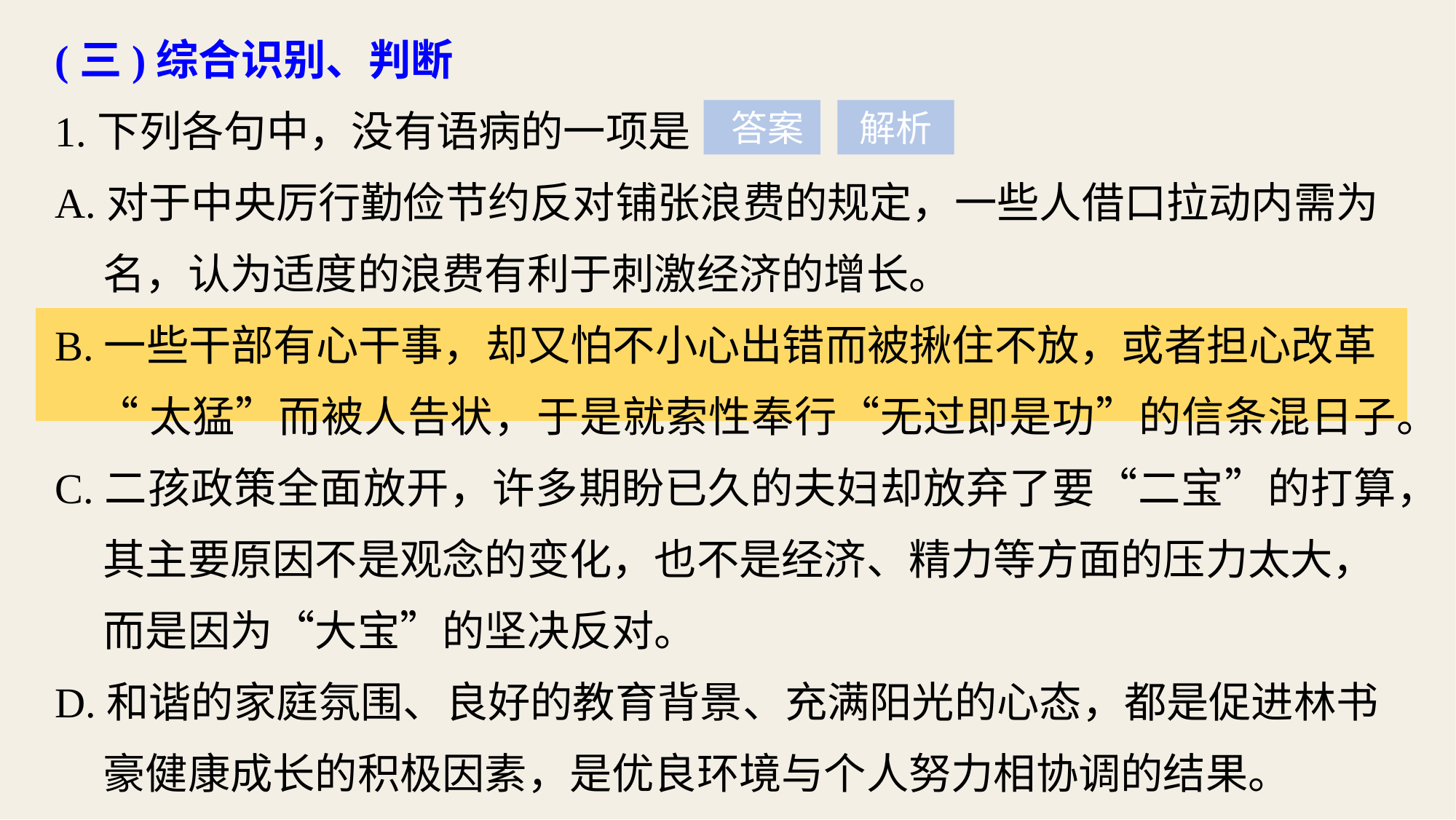

(三)综合识别、判断
1.下列各句中，没有语病的一项是
A.对于中央厉行勤俭节约反对铺张浪费的规定，一些人借口拉动内需为
    名，认为适度的浪费有利于刺激经济的增长。
B.一些干部有心干事，却又怕不小心出错而被揪住不放，或者担心改革
    “太猛”而被人告状，于是就索性奉行“无过即是功”的信条混日子。
C.二孩政策全面放开，许多期盼已久的夫妇却放弃了要“二宝”的打算，
    其主要原因不是观念的变化，也不是经济、精力等方面的压力太大，
    而是因为“大宝”的坚决反对。
D.和谐的家庭氛围、良好的教育背景、充满阳光的心态，都是促进林书
    豪健康成长的积极因素，是优良环境与个人努力相协调的结果。
 答案
解析